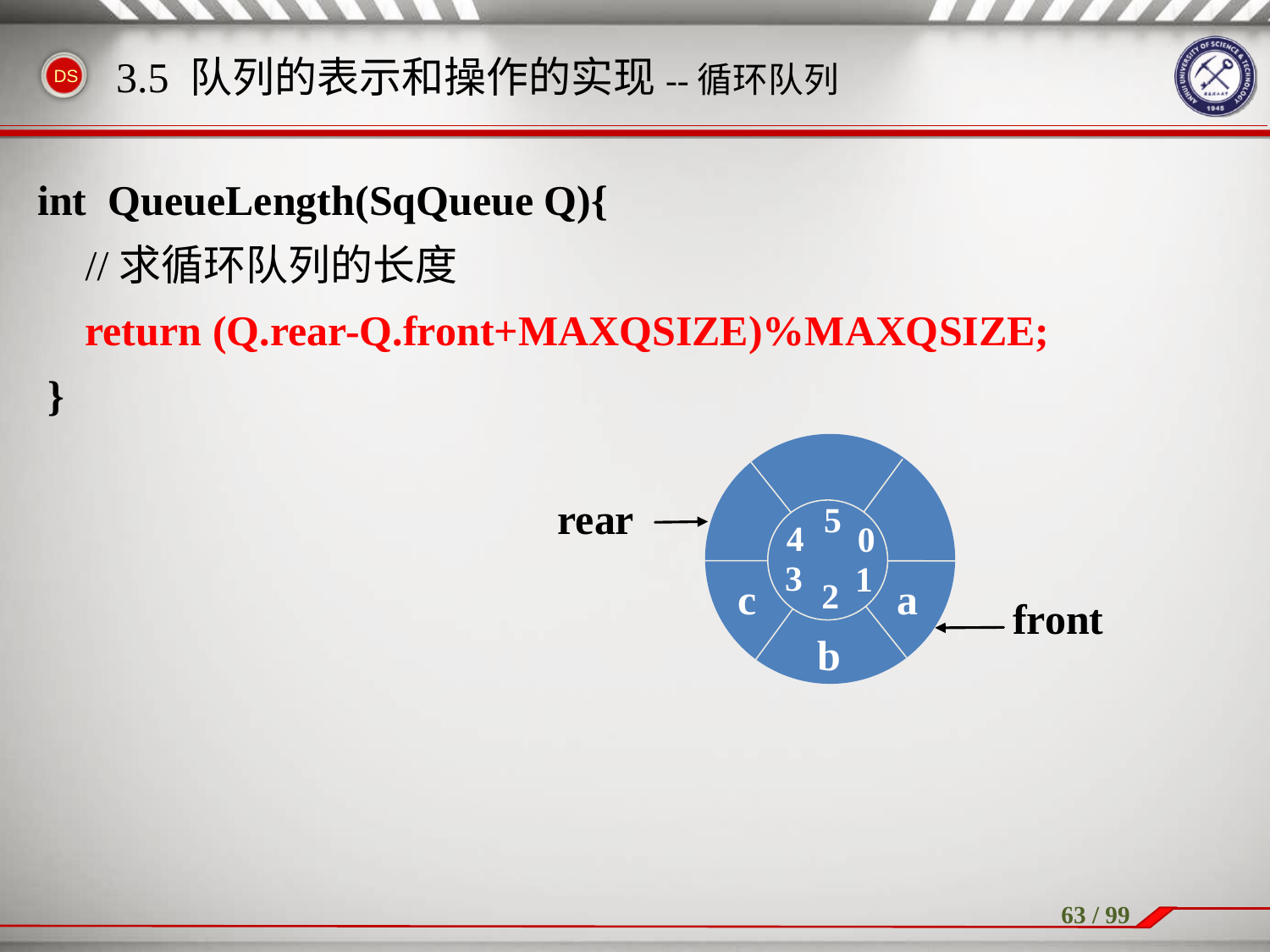

# 3.5 队列的表示和操作的实现--循环队列
int  QueueLength(SqQueue Q){
	//求循环队列的长度
	return (Q.rear-Q.front+MAXQSIZE)%MAXQSIZE;
 }

rear
5

0
4

1
3

c
a
2
front
b